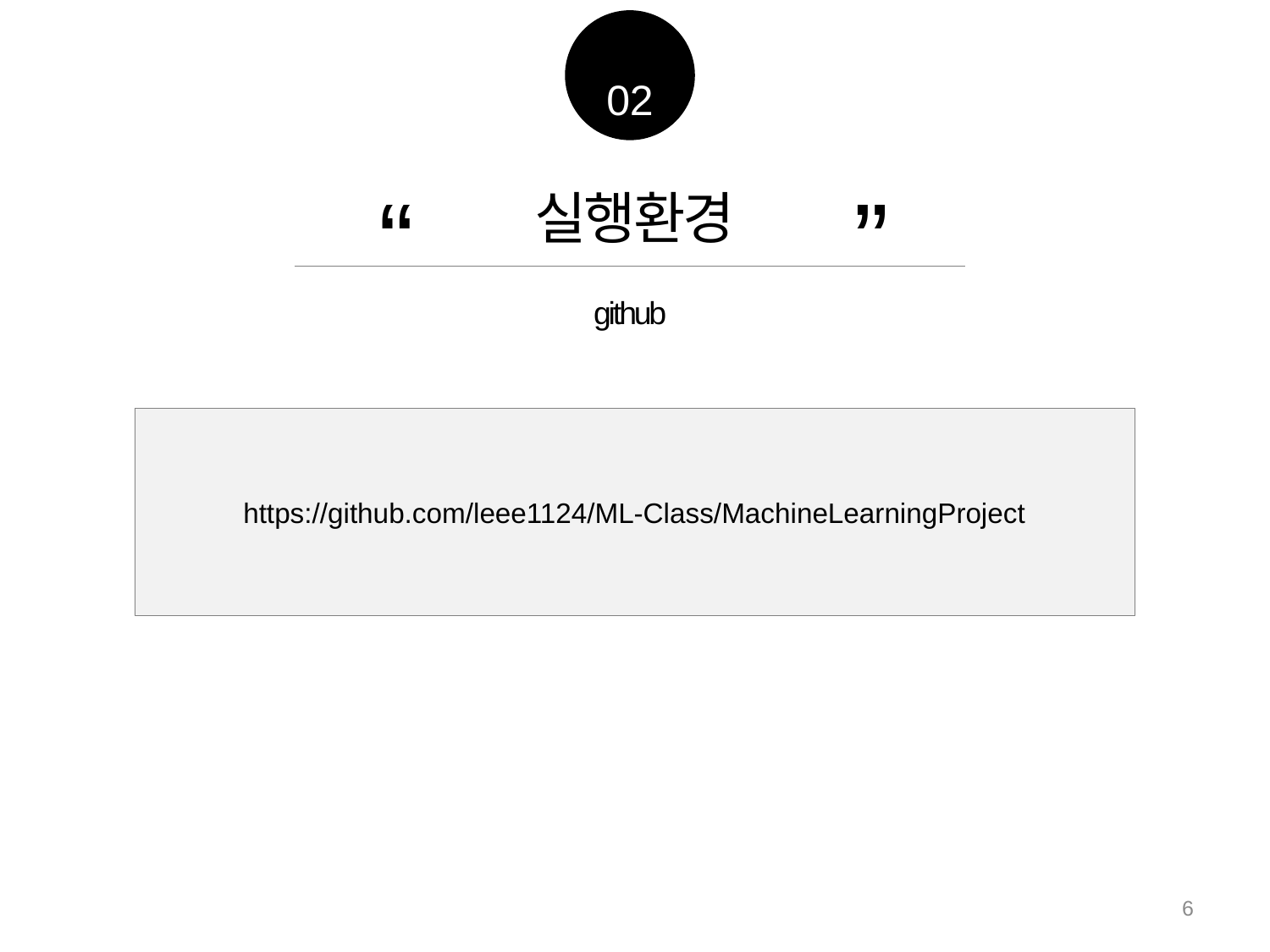

02
“               ”
실행환경
github
https://github.com/leee1124/ML-Class/MachineLearningProject
6